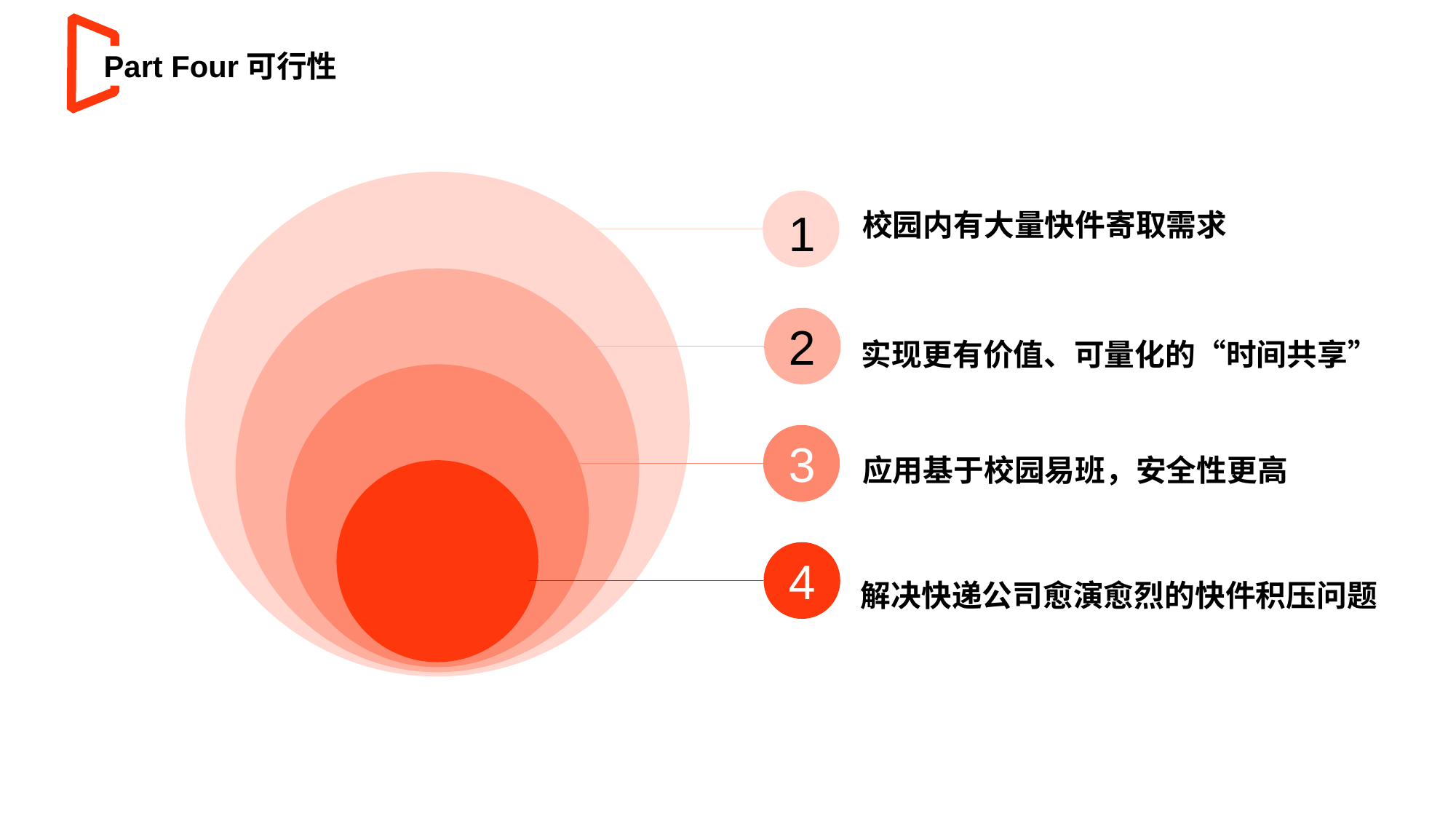

Part Four可行性

1
校园内有大量快件寄取需求

2
实现更有价值、可量化的“时间共享”

3
应用基于校园易班，安全性更高

4
解决快递公司愈演愈烈的快件积压问题